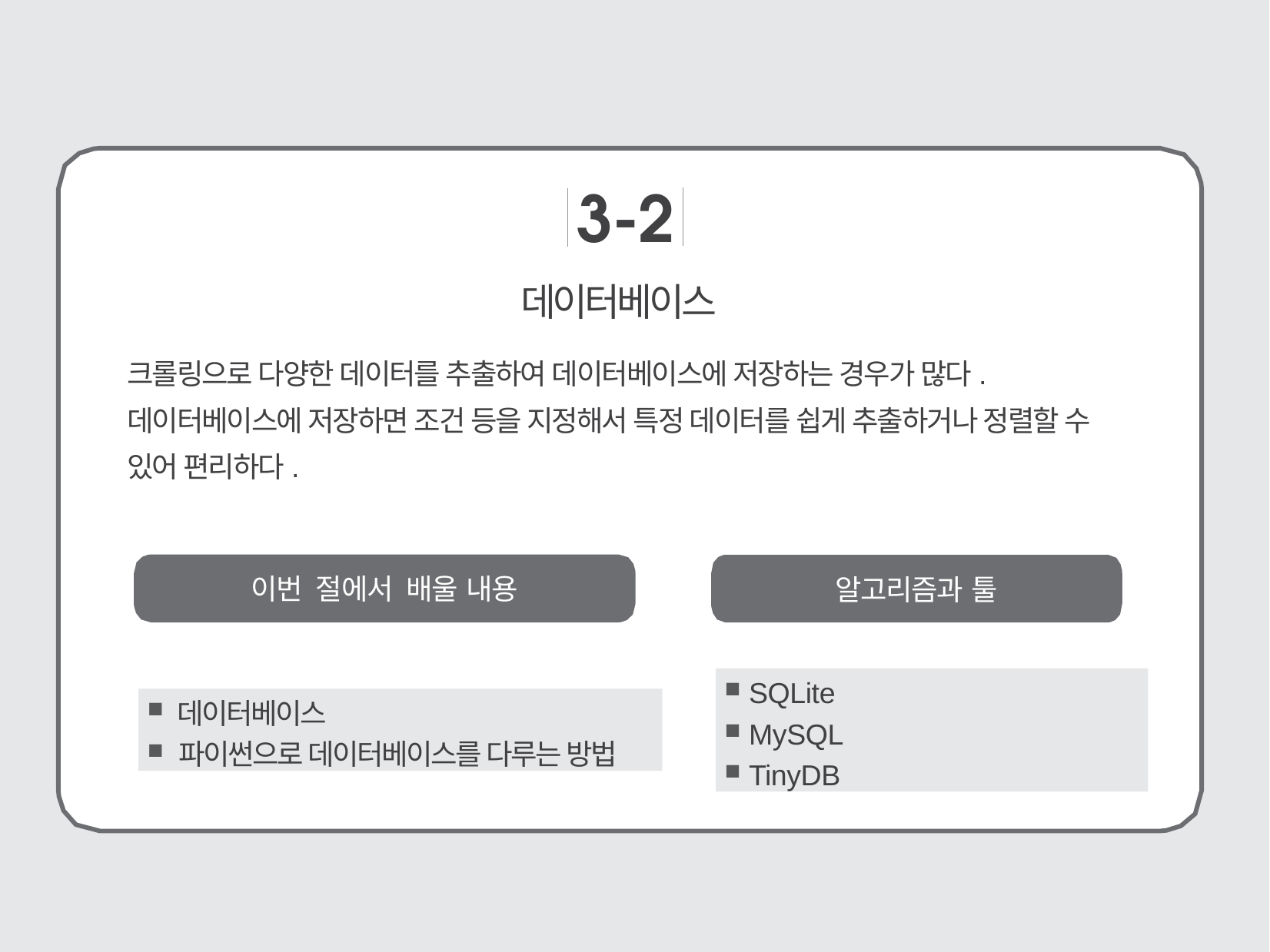

3-2

# 데이터베이스

크롤링으로 다양한 데이터를 추출하여 데이터베이스에 저장하는 경우가 많다. 데이터베이스에 저장하면 조건 등을 지정해서 특정 데이터를 쉽게 추출하거나 정렬할 수 있어 편리하다.
이번  절에서  배울 내용
알고리즘과 툴
 SQLite
 MySQL
 TinyDB
 데이터베이스
 파이썬으로 데이터베이스를 다루는 방법